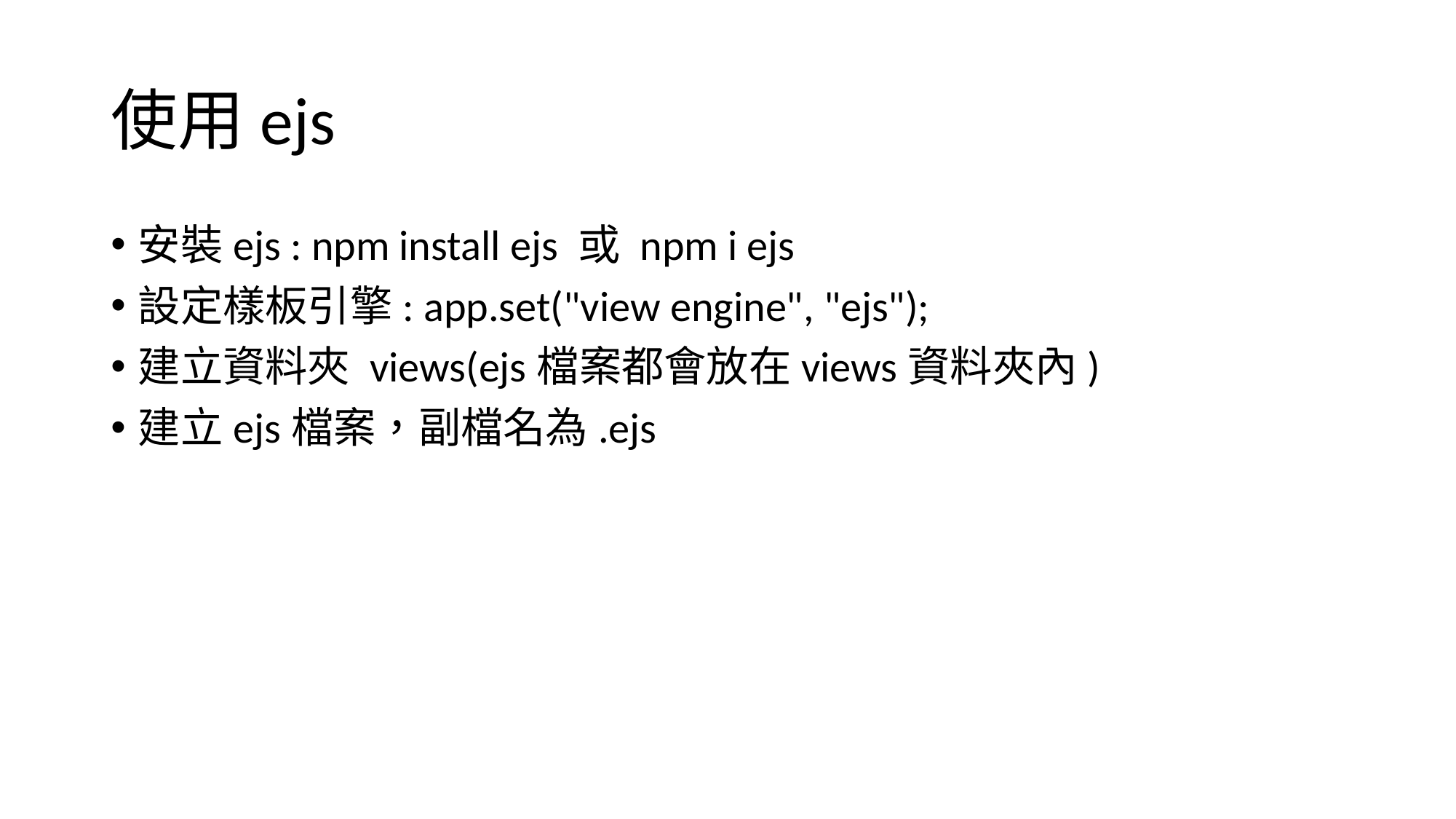

# 使用ejs
安裝ejs : npm install ejs 或 npm i ejs
設定樣板引擎: app.set("view engine", "ejs");
建立資料夾 views(ejs檔案都會放在views資料夾內)
建立ejs檔案，副檔名為.ejs